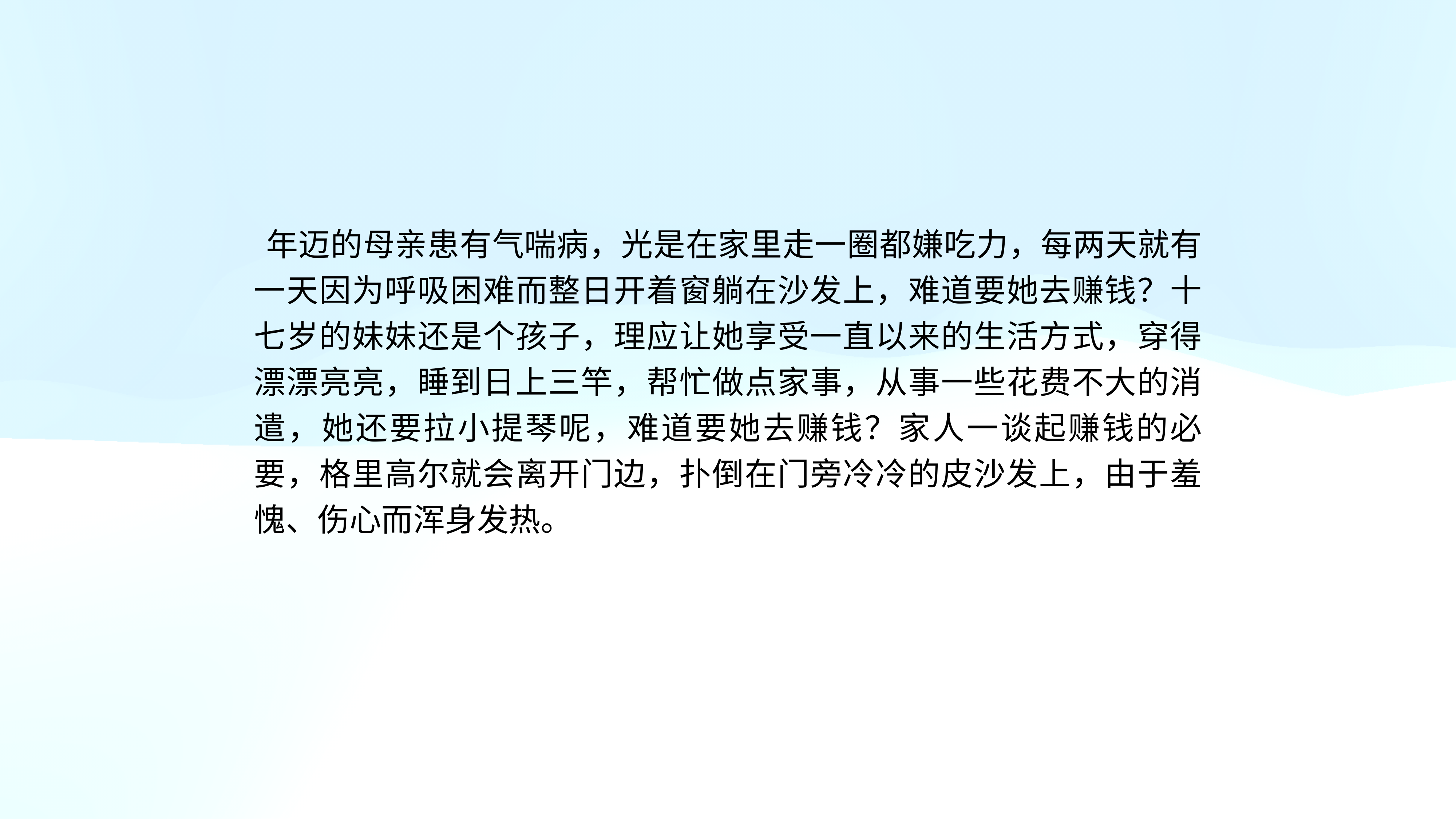

年迈的母亲患有气喘病，光是在家里走一圈都嫌吃力，每两天就有一天因为呼吸困难而整日开着窗躺在沙发上，难道要她去赚钱？十七岁的妹妹还是个孩子，理应让她享受一直以来的生活方式，穿得漂漂亮亮，睡到日上三竿，帮忙做点家事，从事一些花费不大的消遣，她还要拉小提琴呢，难道要她去赚钱？家人一谈起赚钱的必要，格里高尔就会离开门边，扑倒在门旁冷冷的皮沙发上，由于羞愧、伤心而浑身发热。